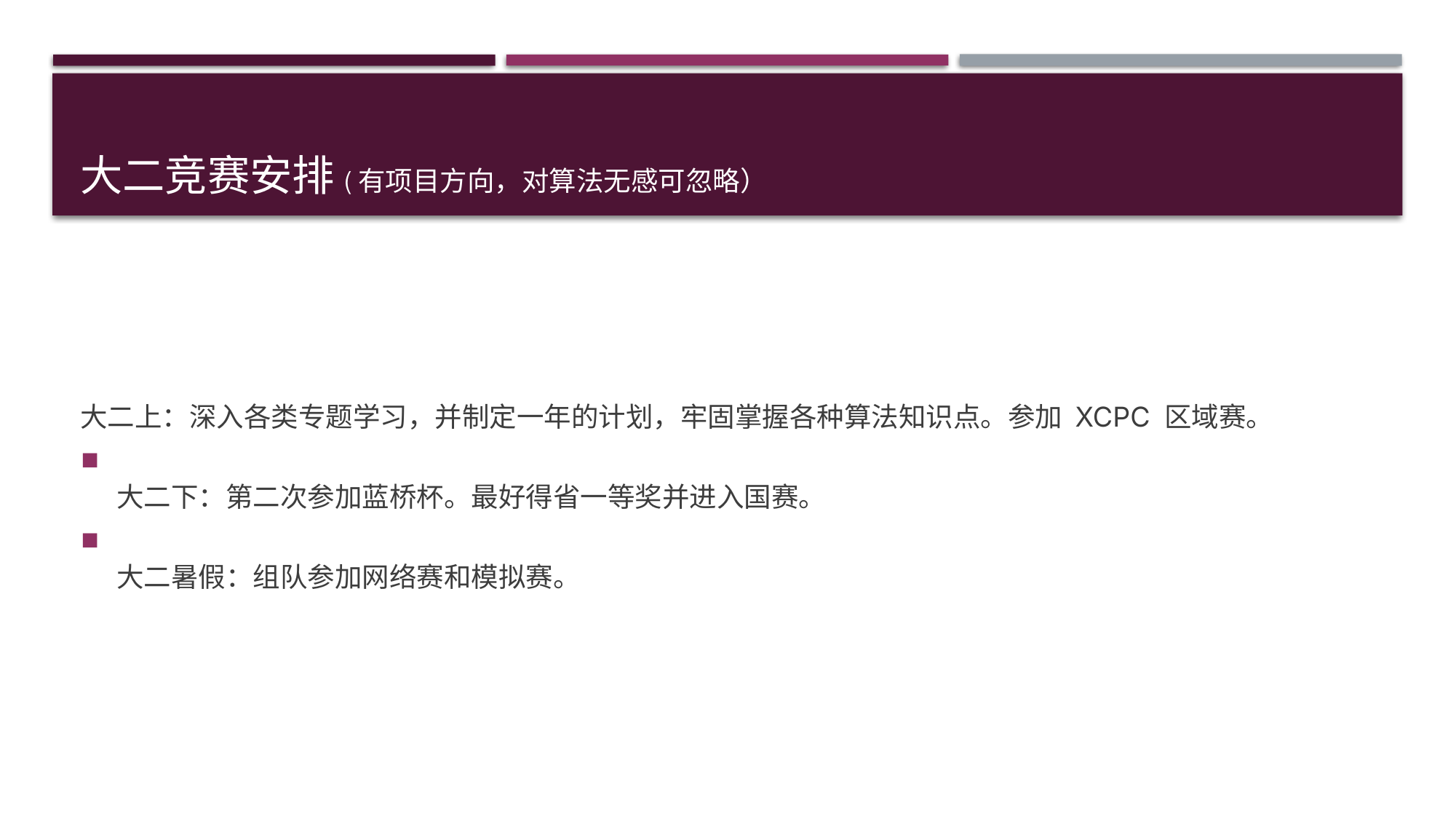

# 大二竞赛安排(有项目方向，对算法无感可忽略）
大二上：深入各类专题学习，并制定一年的计划，牢固掌握各种算法知识点。参加 XCPC 区域赛。
大二下：第二次参加蓝桥杯。最好得省一等奖并进入国赛。
大二暑假：组队参加网络赛和模拟赛。